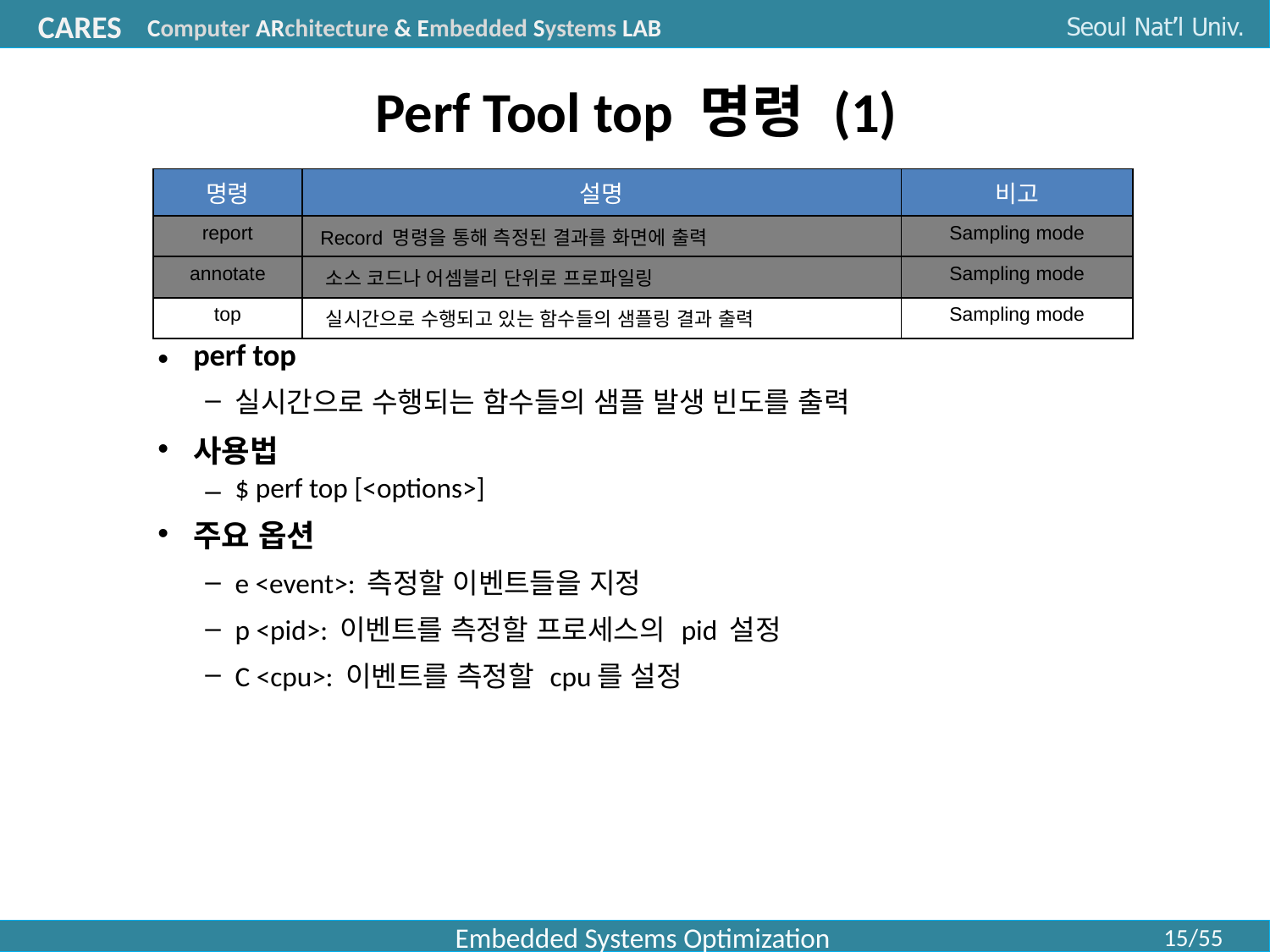

# Perf Tool top 명령 (1)
| 명령 | 설명 | 비고 |
| --- | --- | --- |
| report | Record 명령을 통해 측정된 결과를 화면에 출력 | Sampling mode |
| annotate | 소스 코드나 어셈블리 단위로 프로파일링 | Sampling mode |
| top | 실시간으로 수행되고 있는 함수들의 샘플링 결과 출력 | Sampling mode |
perf top
실시간으로 수행되는 함수들의 샘플 발생 빈도를 출력
사용법
$ perf top [<options>]
주요 옵션
e <event>: 측정할 이벤트들을 지정
p <pid>: 이벤트를 측정할 프로세스의 pid 설정
C <cpu>: 이벤트를 측정할 cpu를 설정
Embedded Systems Optimization
15/55